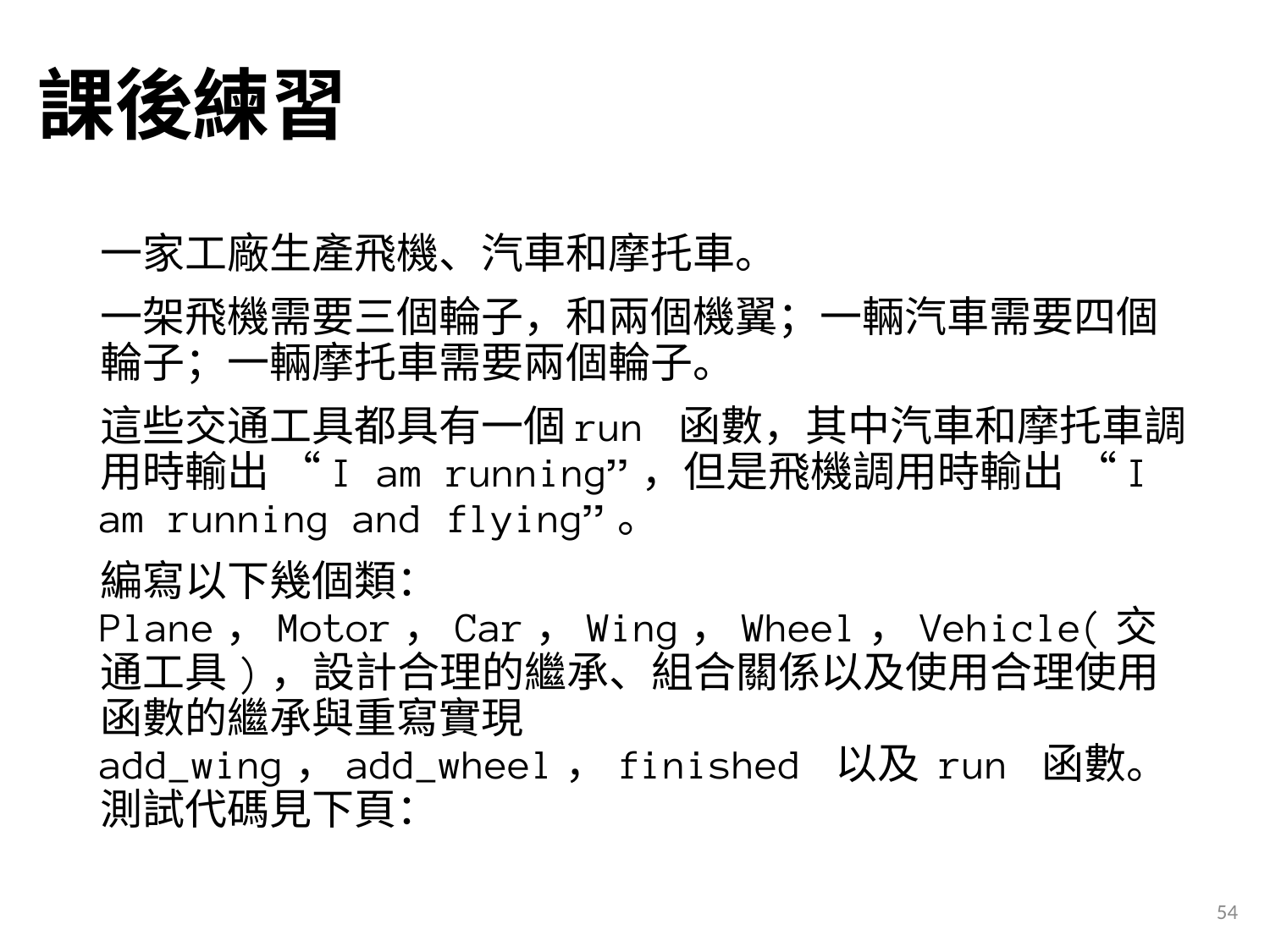

# 課後練習
一家工廠生產飛機、汽車和摩托車。
一架飛機需要三個輪子，和兩個機翼；一輛汽車需要四個輪子；一輛摩托車需要兩個輪子。
這些交通工具都具有一個run 函數，其中汽車和摩托車調用時輸出 “I am running”，但是飛機調用時輸出 “I am running and flying”。
編寫以下幾個類： Plane，Motor，Car，Wing，Wheel，Vehicle(交通工具)，設計合理的繼承、組合關係以及使用合理使用函數的繼承與重寫實現add_wing，add_wheel，finished 以及 run 函數。測試代碼見下頁：
54